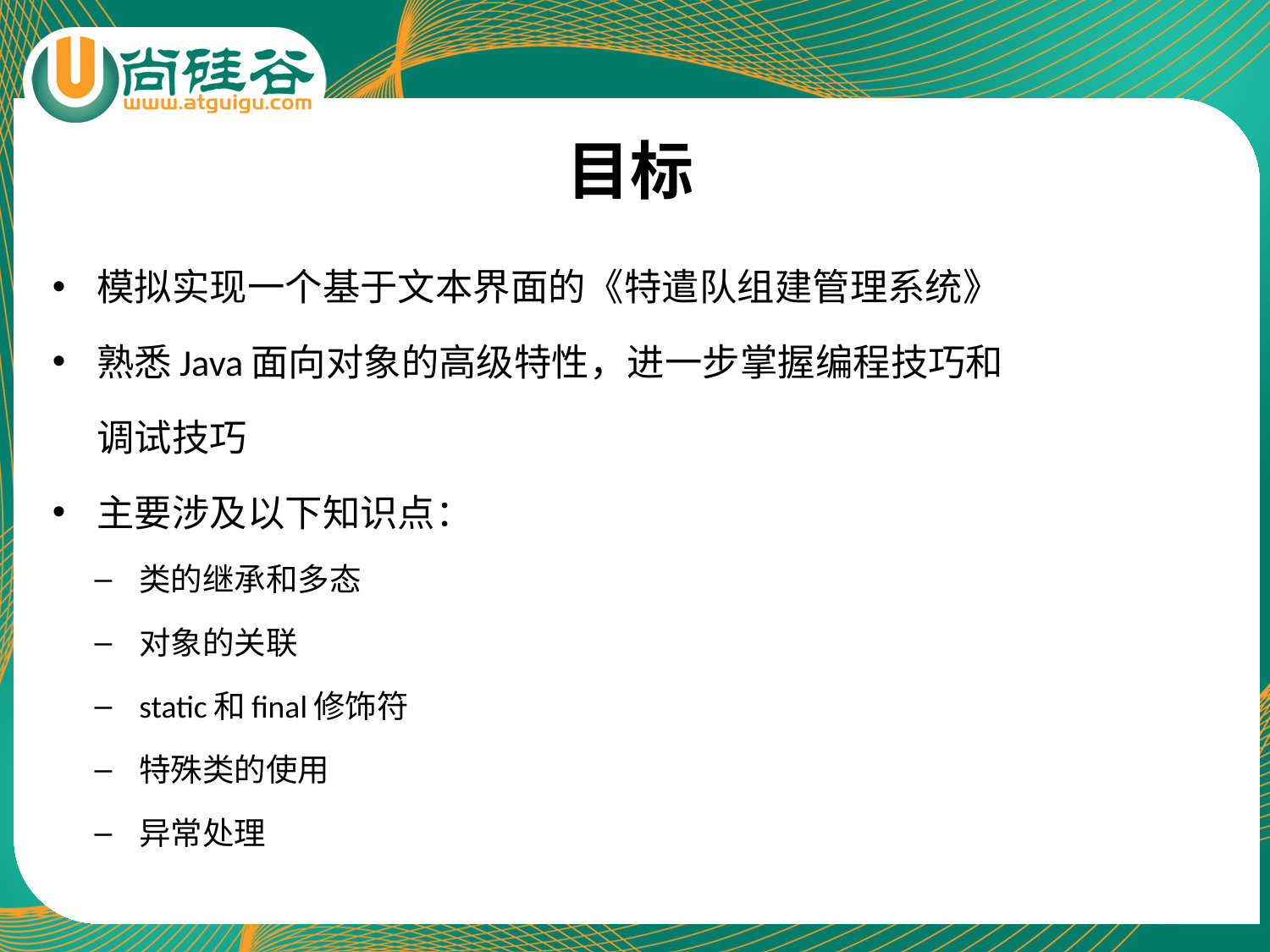

# 目标
模拟实现一个基于文本界面的《特遣队组建管理系统》
熟悉Java面向对象的高级特性，进一步掌握编程技巧和
	调试技巧
主要涉及以下知识点：
类的继承和多态
对象的关联
static和final修饰符
特殊类的使用
异常处理